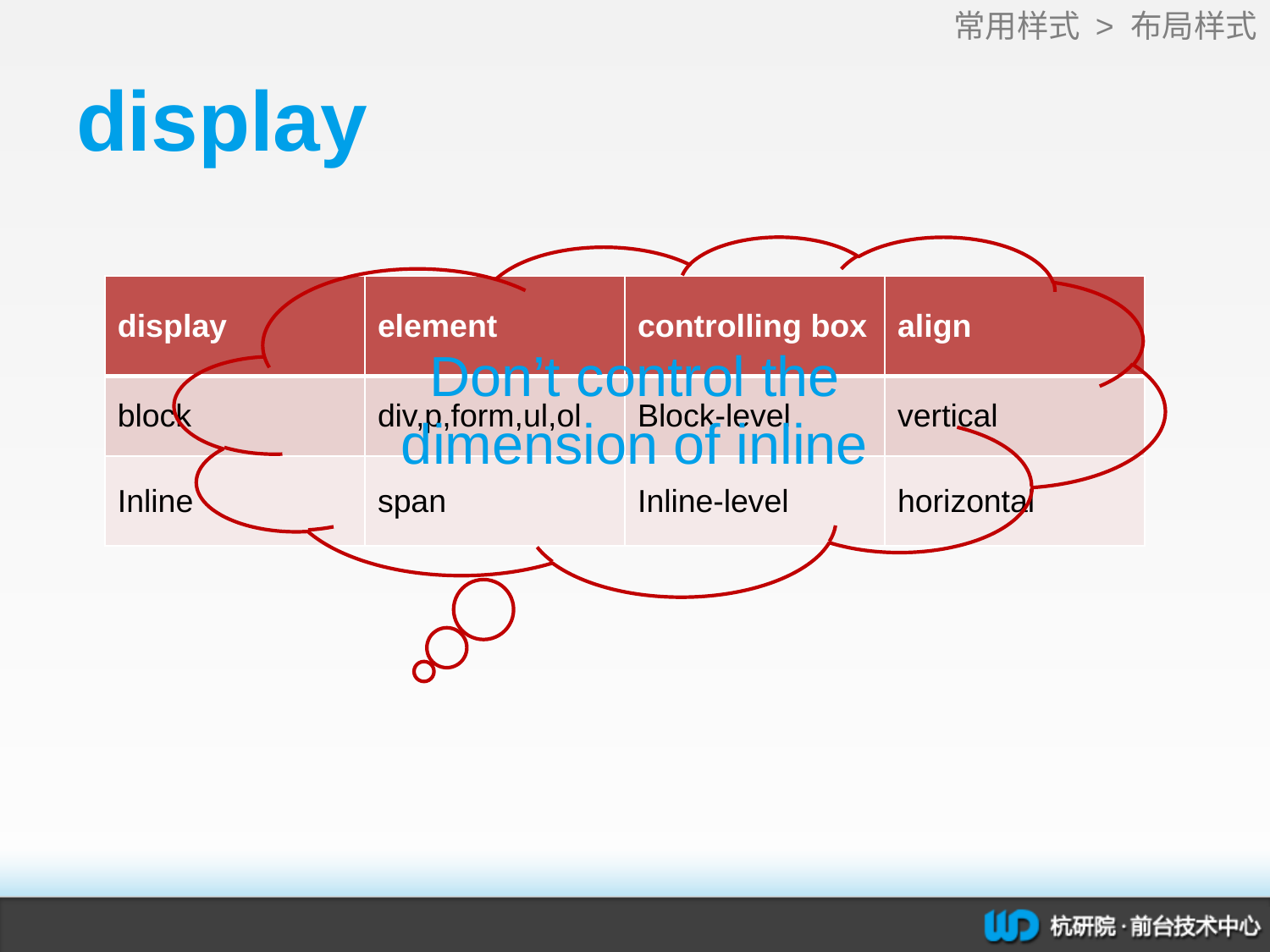

常用样式 > 布局样式
# display

Don’t control the dimension of inline
| display | element | controlling box | align |
| --- | --- | --- | --- |
| block | div,p,form,ul,ol | Block-level | vertical |
| Inline | span | Inline-level | horizontal |